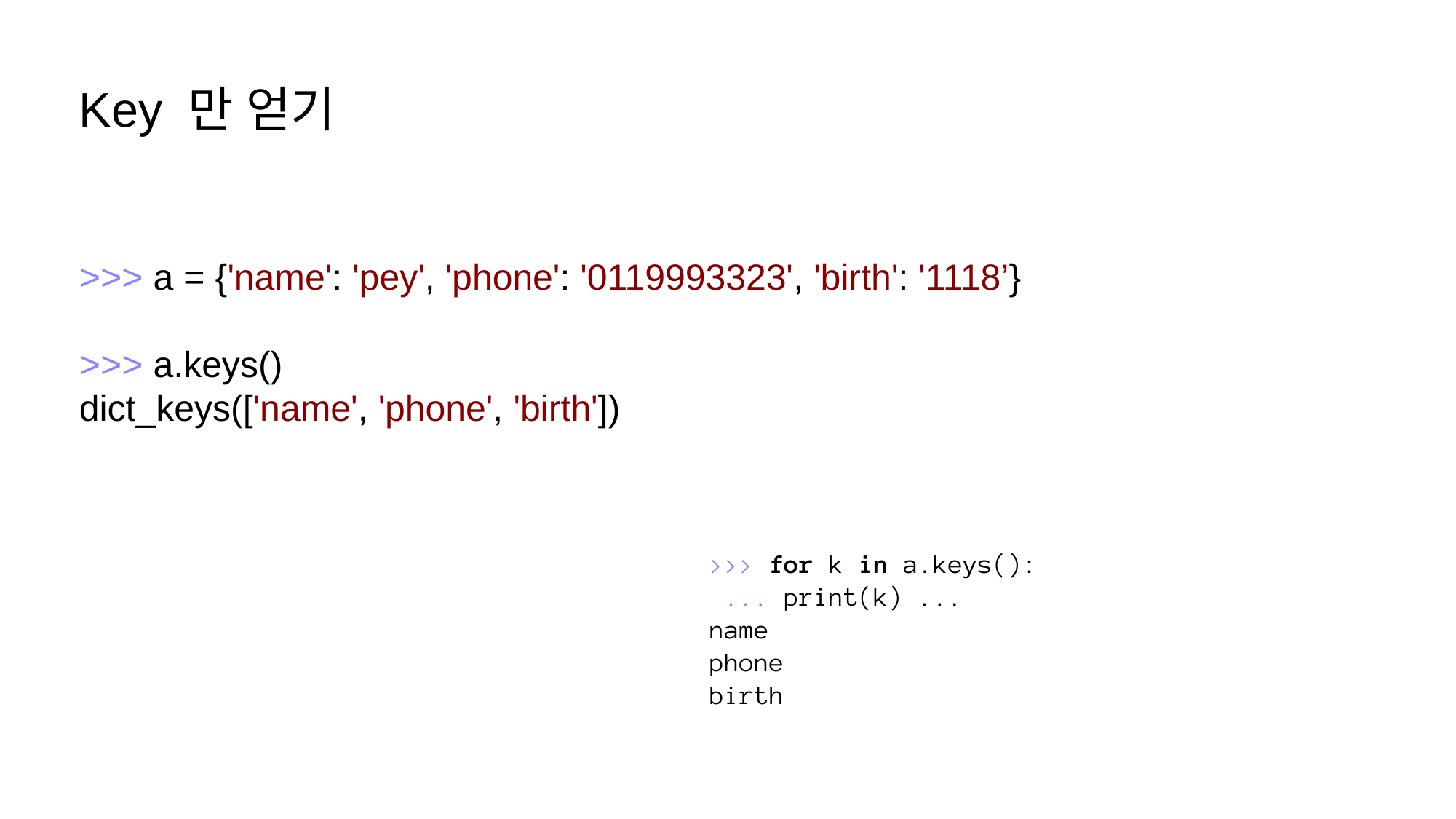

Key 만 얻기
>>> a = {'name': 'pey', 'phone': '0119993323', 'birth': '1118’}

>>> a.keys()
dict_keys(['name', 'phone', 'birth'])
>>> for k in a.keys():
 ... print(k) ...
name
phone
birth